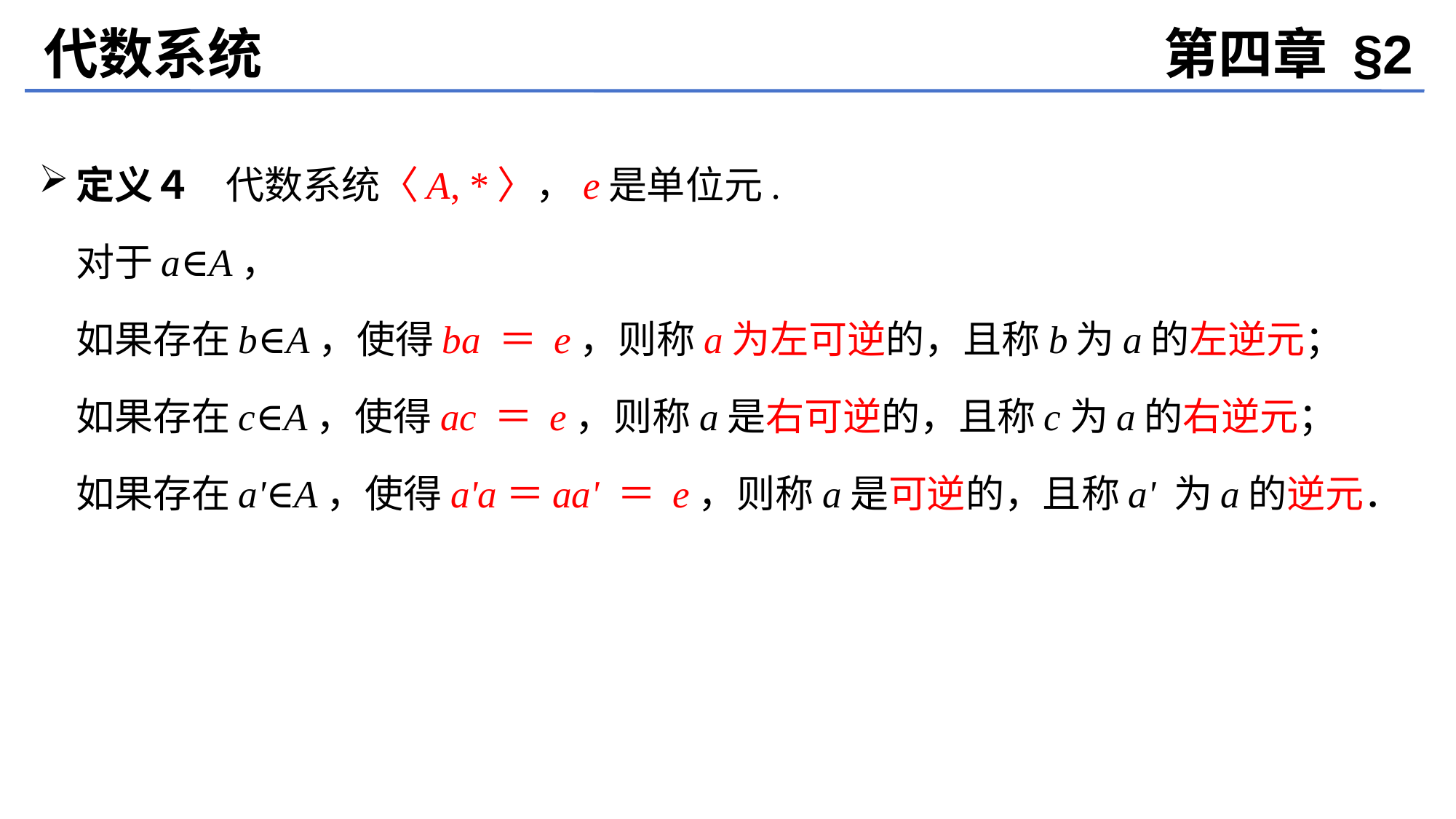

代数系统
第四章 §2
定义４    代数系统〈A, *〉，e是单位元.
	对于a∈A，
	如果存在b∈A，使得ba ＝ e，则称a为左可逆的，且称b为a的左逆元；
	如果存在c∈A，使得ac ＝ e，则称a是右可逆的，且称c为a的右逆元；
	如果存在a'∈A，使得a'a＝aa' ＝ e，则称a是可逆的，且称a' 为a的逆元．